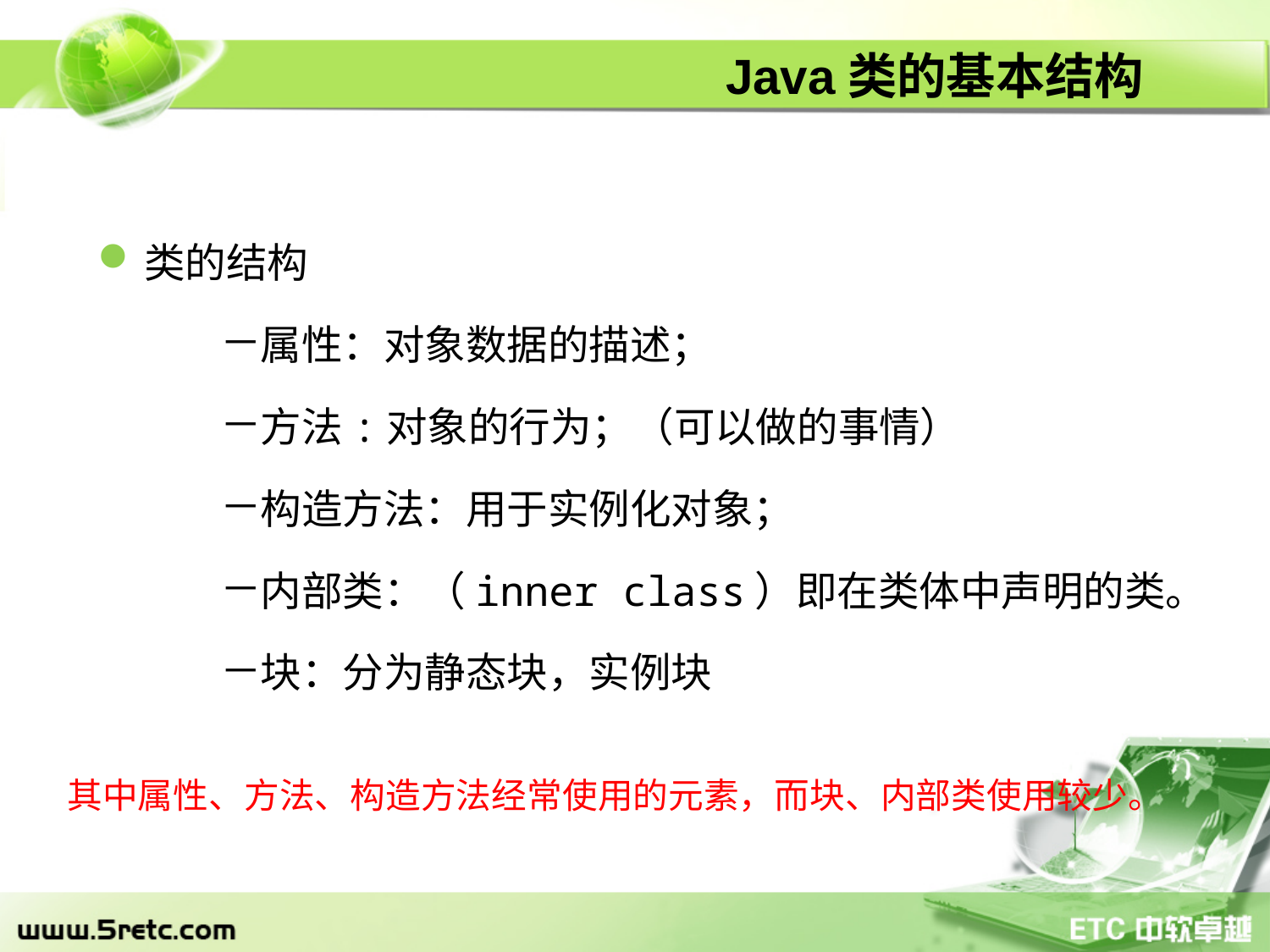

# Java类的基本结构
类的结构
属性：对象数据的描述；
方法:对象的行为；（可以做的事情）
构造方法：用于实例化对象；
内部类：（inner class）即在类体中声明的类。
块：分为静态块，实例块

其中属性、方法、构造方法经常使用的元素，而块、内部类使用较少。